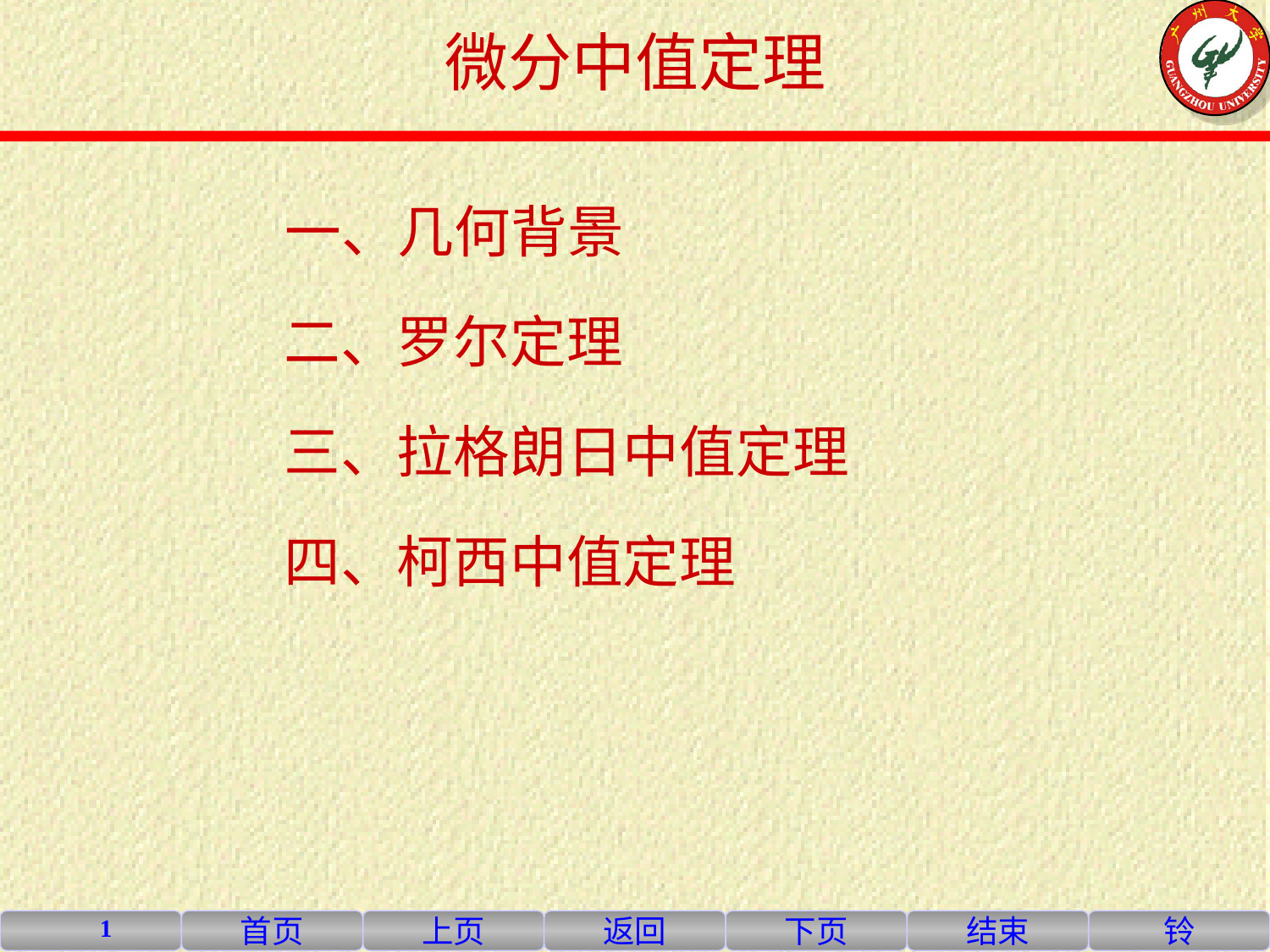

# 微分中值定理

一、几何背景
二、罗尔定理
三、拉格朗日中值定理
四、柯西中值定理
1